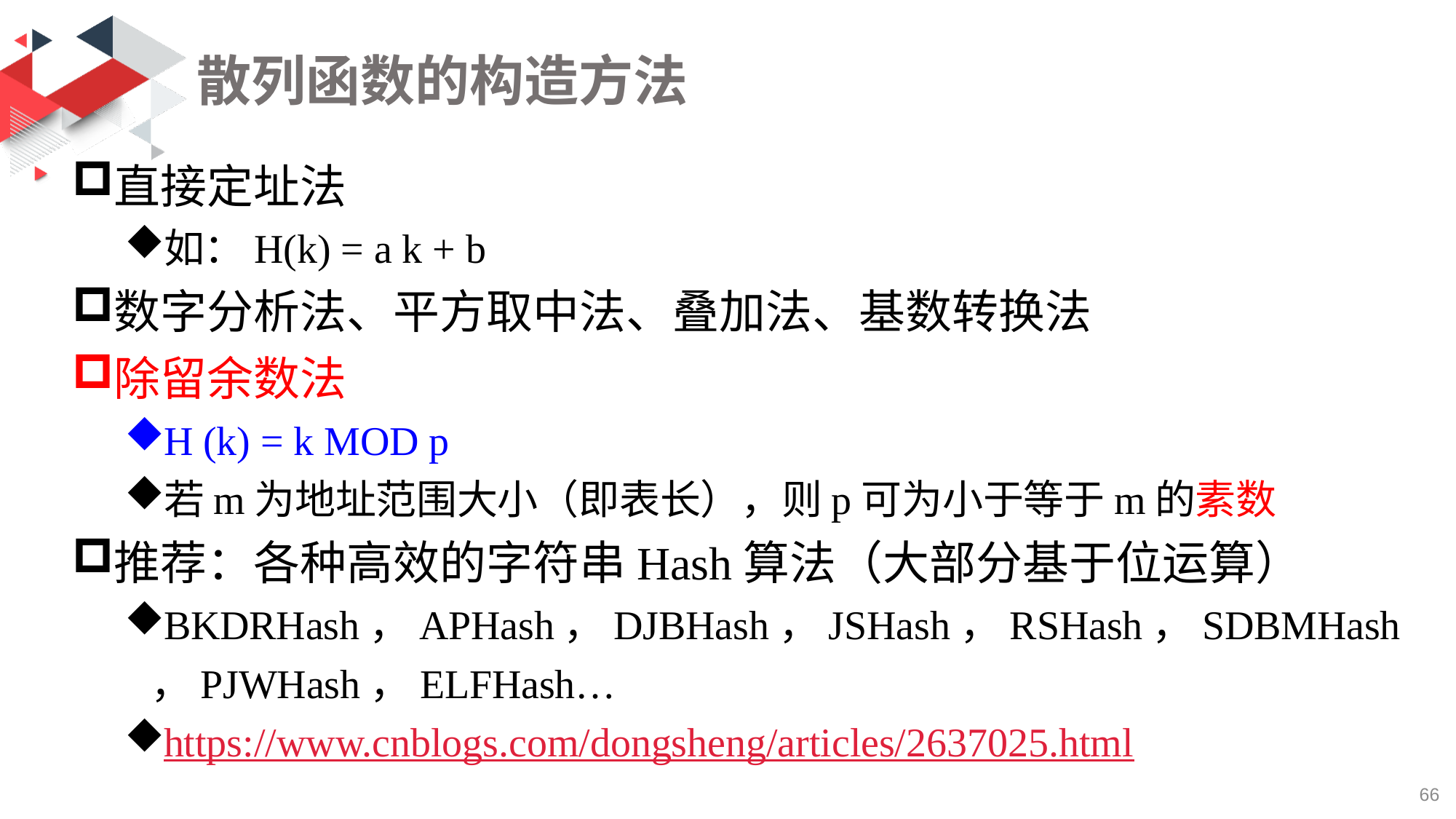

# 散列函数的构造方法
直接定址法
如：H(k) = a k + b
数字分析法、平方取中法、叠加法、基数转换法
除留余数法
H (k) = k MOD p
若m为地址范围大小（即表长），则p可为小于等于m的素数
推荐：各种高效的字符串Hash算法（大部分基于位运算）
BKDRHash，APHash，DJBHash，JSHash，RSHash，SDBMHash，PJWHash，ELFHash…
https://www.cnblogs.com/dongsheng/articles/2637025.html
66